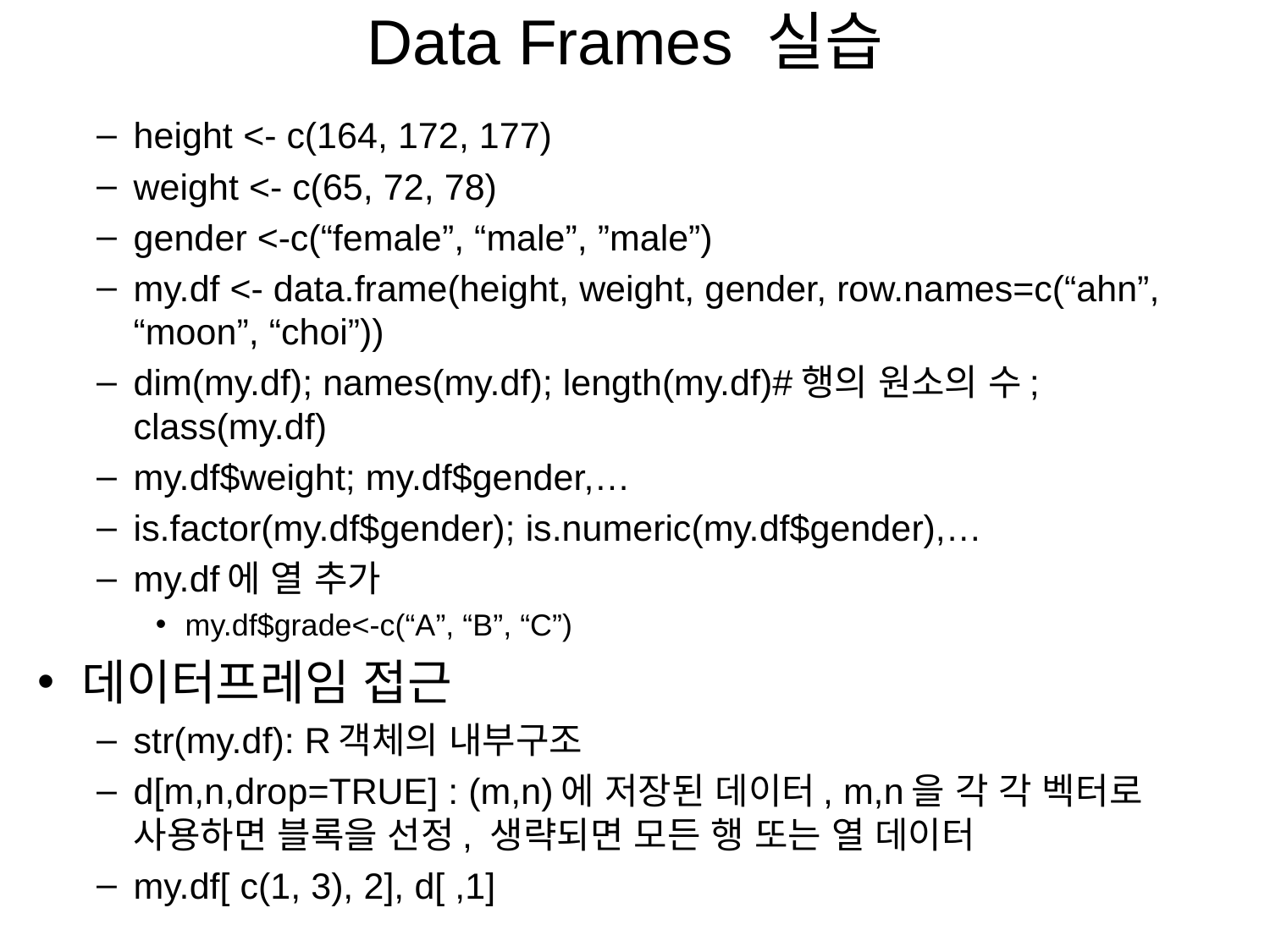

# Data Frames 실습
height <- c(164, 172, 177)
weight <- c(65, 72, 78)
gender <-c(“female”, “male”, ”male”)
my.df <- data.frame(height, weight, gender, row.names=c(“ahn”, “moon”, “choi”))
dim(my.df); names(my.df); length(my.df)#행의 원소의 수; class(my.df)
my.df$weight; my.df$gender,…
is.factor(my.df$gender); is.numeric(my.df$gender),…
my.df에 열 추가
my.df$grade<-c(“A”, “B”, “C”)
데이터프레임 접근
str(my.df): R객체의 내부구조
d[m,n,drop=TRUE] : (m,n)에 저장된 데이터, m,n을 각 각 벡터로 사용하면 블록을 선정, 생략되면 모든 행 또는 열 데이터
my.df[ c(1, 3), 2], d[ ,1]